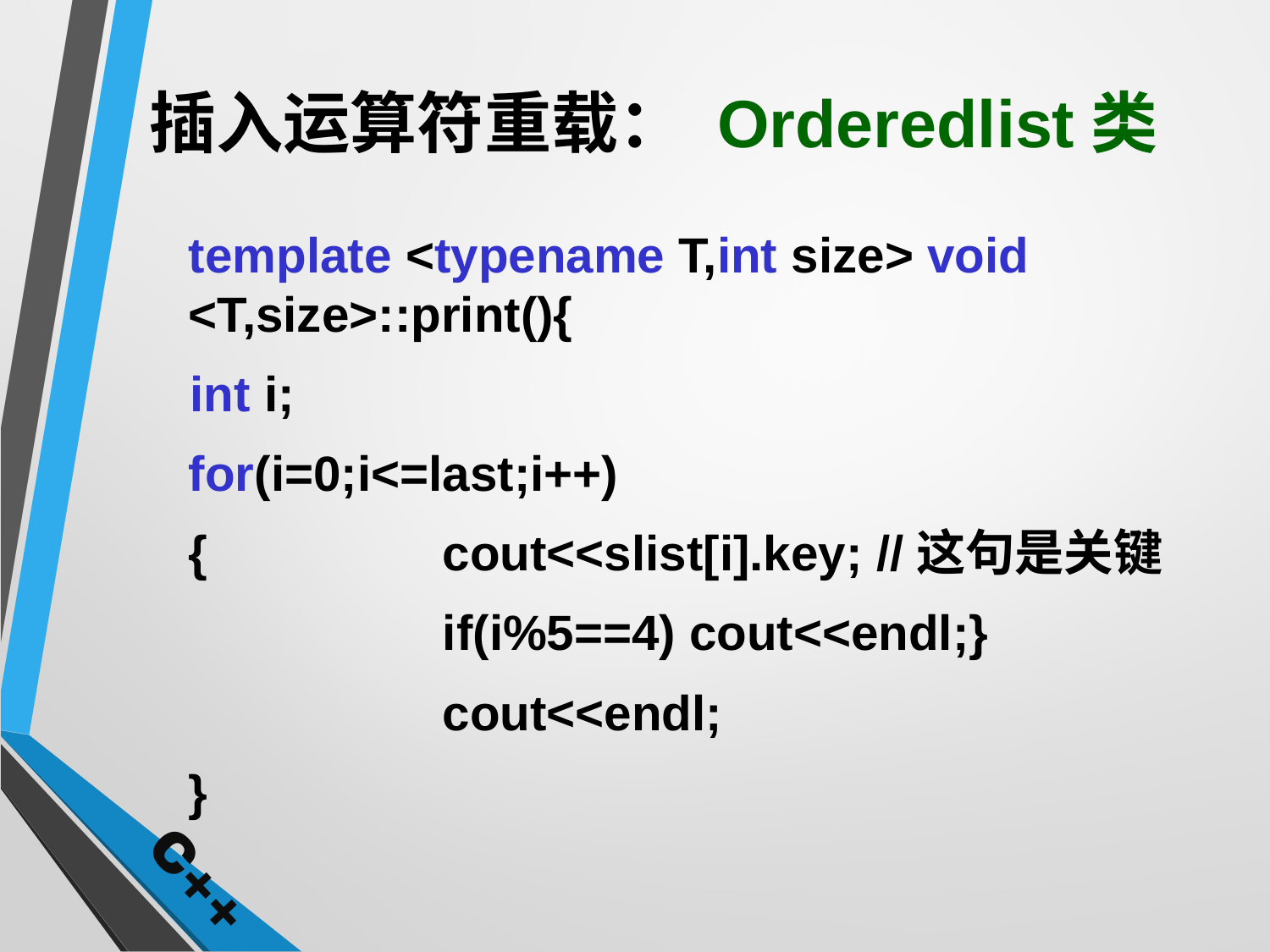

# 插入运算符重载： Orderedlist类
	template <typename T,int size> void <T,size>::print(){
   int i;
	for(i=0;i<=last;i++)
	{		cout<<slist[i].key; //这句是关键
			if(i%5==4) cout<<endl;}
    		cout<<endl;
	}